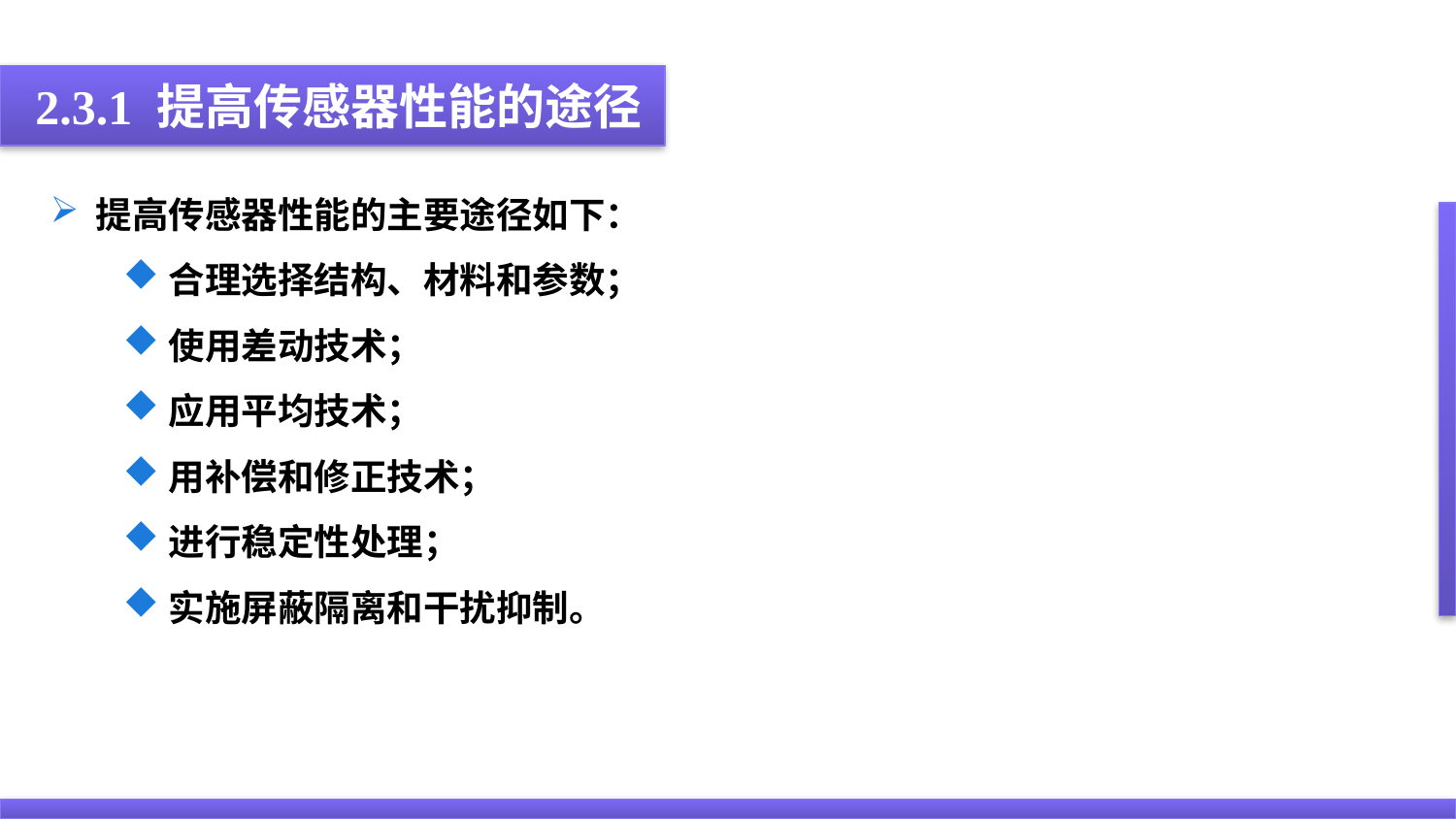

2.3.1 提高传感器性能的途径
提高传感器性能的主要途径如下：
合理选择结构、材料和参数；
使用差动技术；
应用平均技术；
用补偿和修正技术；
进行稳定性处理；
实施屏蔽隔离和干扰抑制。